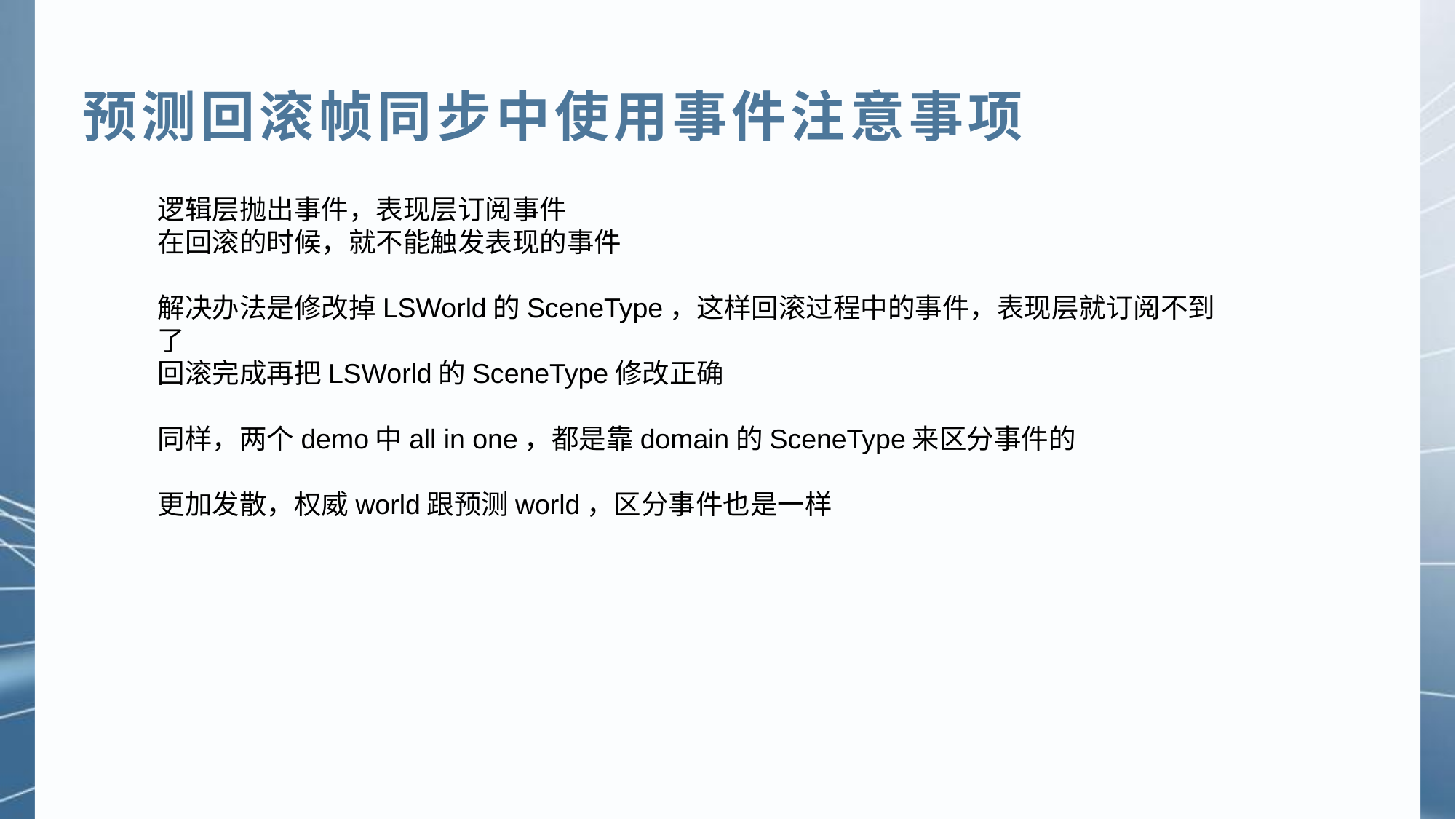

预测回滚帧同步中使用事件注意事项
逻辑层抛出事件，表现层订阅事件
在回滚的时候，就不能触发表现的事件

解决办法是修改掉LSWorld的SceneType，这样回滚过程中的事件，表现层就订阅不到了
回滚完成再把LSWorld的SceneType修改正确

同样，两个demo中all in one，都是靠domain的SceneType来区分事件的

更加发散，权威world跟预测world，区分事件也是一样